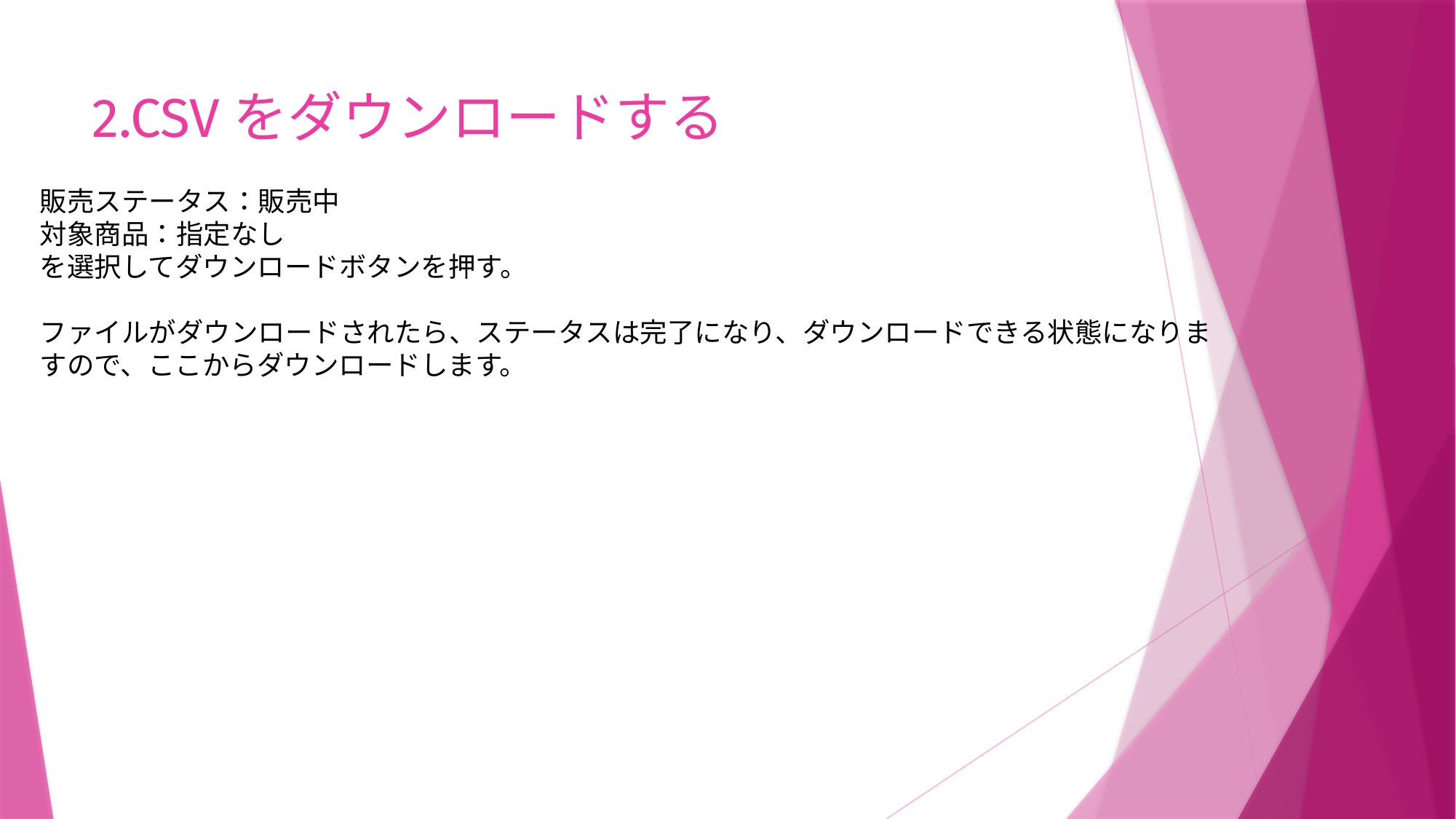

# 2.CSVをダウンロードする
販売ステータス：販売中
対象商品：指定なし
を選択してダウンロードボタンを押す。

ファイルがダウンロードされたら、ステータスは完了になり、ダウンロードできる状態になりますので、ここからダウンロードします。